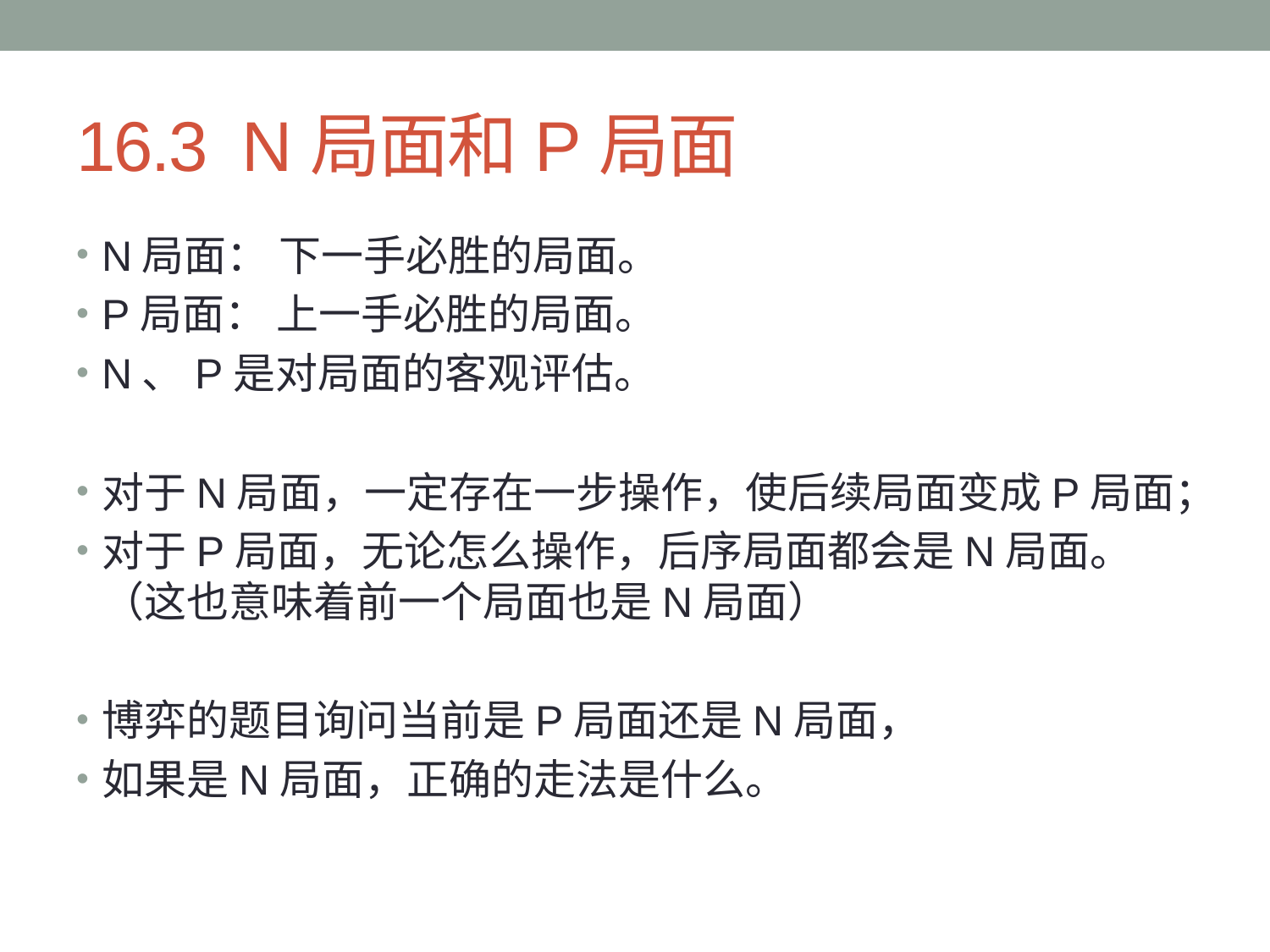

# 16.3  N局面和P局面
N局面： 下一手必胜的局面。
P局面： 上一手必胜的局面。
N、P是对局面的客观评估。

对于N局面，一定存在一步操作，使后续局面变成P局面；
对于P局面，无论怎么操作，后序局面都会是N局面。（这也意味着前一个局面也是N局面）

博弈的题目询问当前是P局面还是N局面，
如果是N局面，正确的走法是什么。